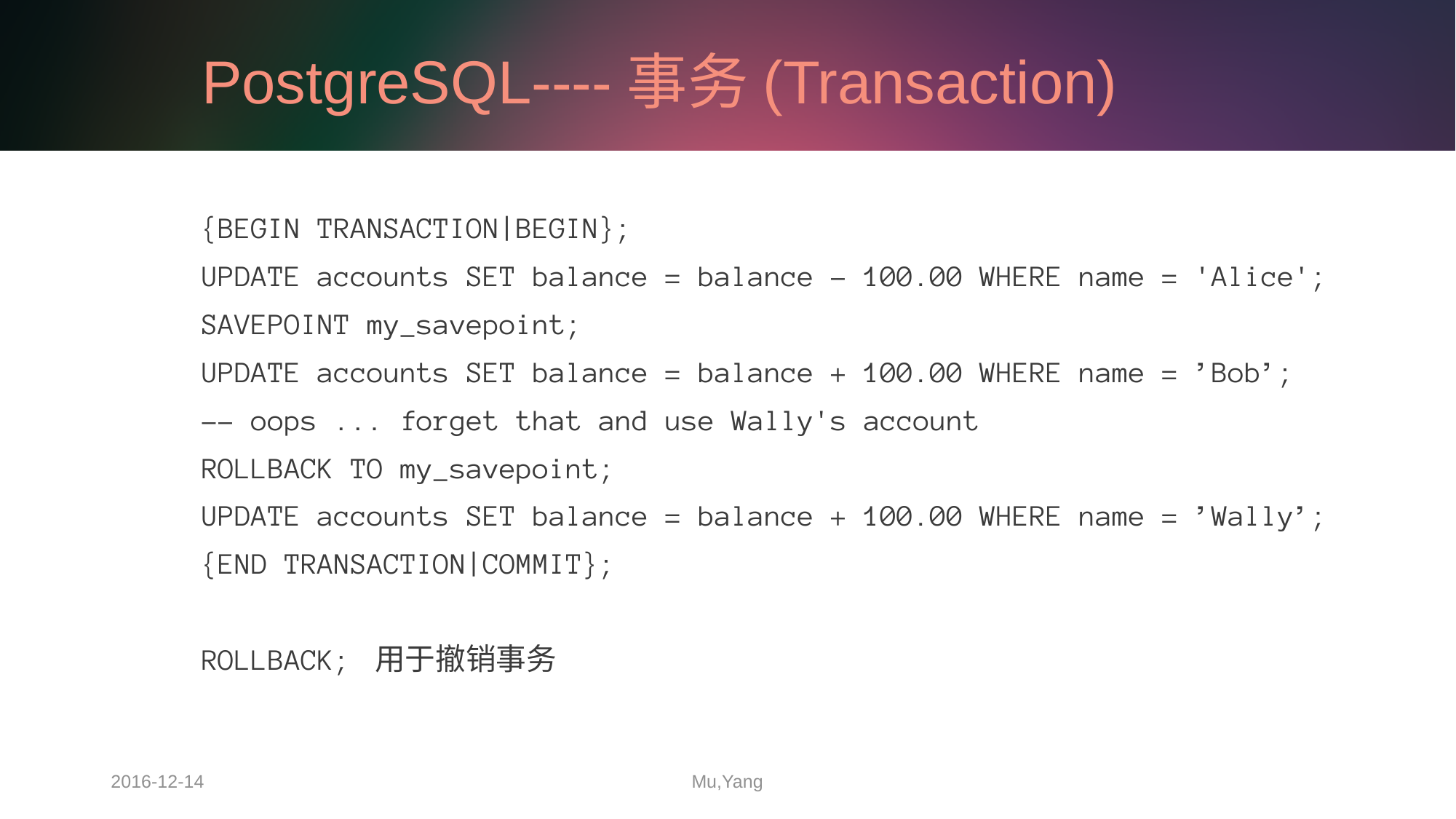

# PostgreSQL----事务(Transaction)
{BEGIN TRANSACTION|BEGIN};
UPDATE accounts SET balance = balance - 100.00 WHERE name = 'Alice';
SAVEPOINT my_savepoint;
UPDATE accounts SET balance = balance + 100.00 WHERE name = ’Bob’;
-- oops ... forget that and use Wally's account
ROLLBACK TO my_savepoint;
UPDATE accounts SET balance = balance + 100.00 WHERE name = ’Wally’;
{END TRANSACTION|COMMIT};

ROLLBACK; 用于撤销事务
2016-12-14
Mu,Yang
96